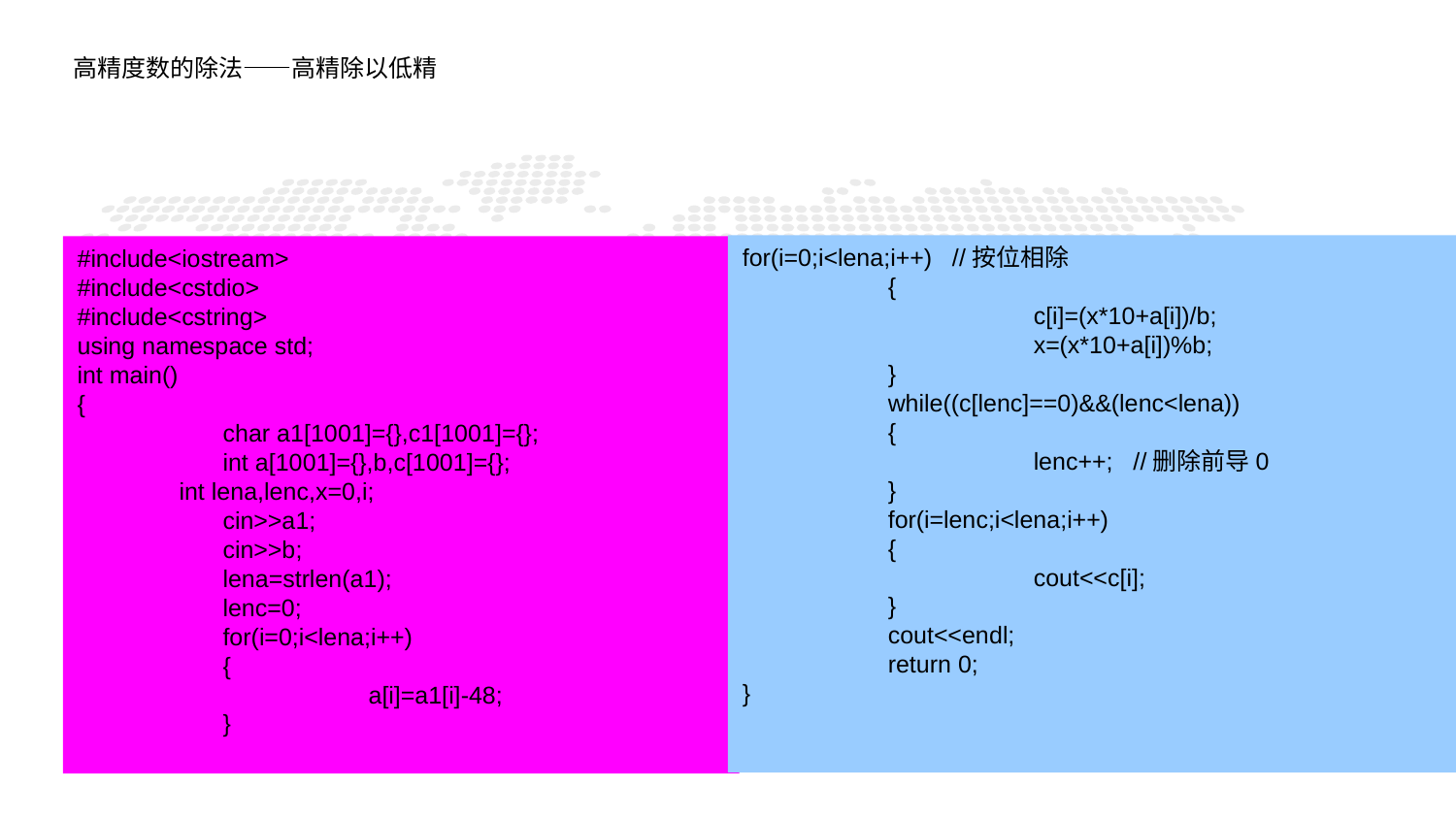

高精度数的除法——高精除以低精
for(i=0;i<lena;i++)   //按位相除
	{
		c[i]=(x*10+a[i])/b;
		x=(x*10+a[i])%b;
	}
	while((c[lenc]==0)&&(lenc<lena))
	{
		lenc++;   //删除前导0
	}
	for(i=lenc;i<lena;i++)
	{
		cout<<c[i];
	}
	cout<<endl;
	return 0;
}

#include<iostream>
#include<cstdio>
#include<cstring>
using namespace std;
int main()
{
	char a1[1001]={},c1[1001]={};
	int a[1001]={},b,c[1001]={};
               int lena,lenc,x=0,i;
	cin>>a1;
	cin>>b;
	lena=strlen(a1);
	lenc=0;
	for(i=0;i<lena;i++)
	{
		a[i]=a1[i]-48;
	}

1
PART  ONE